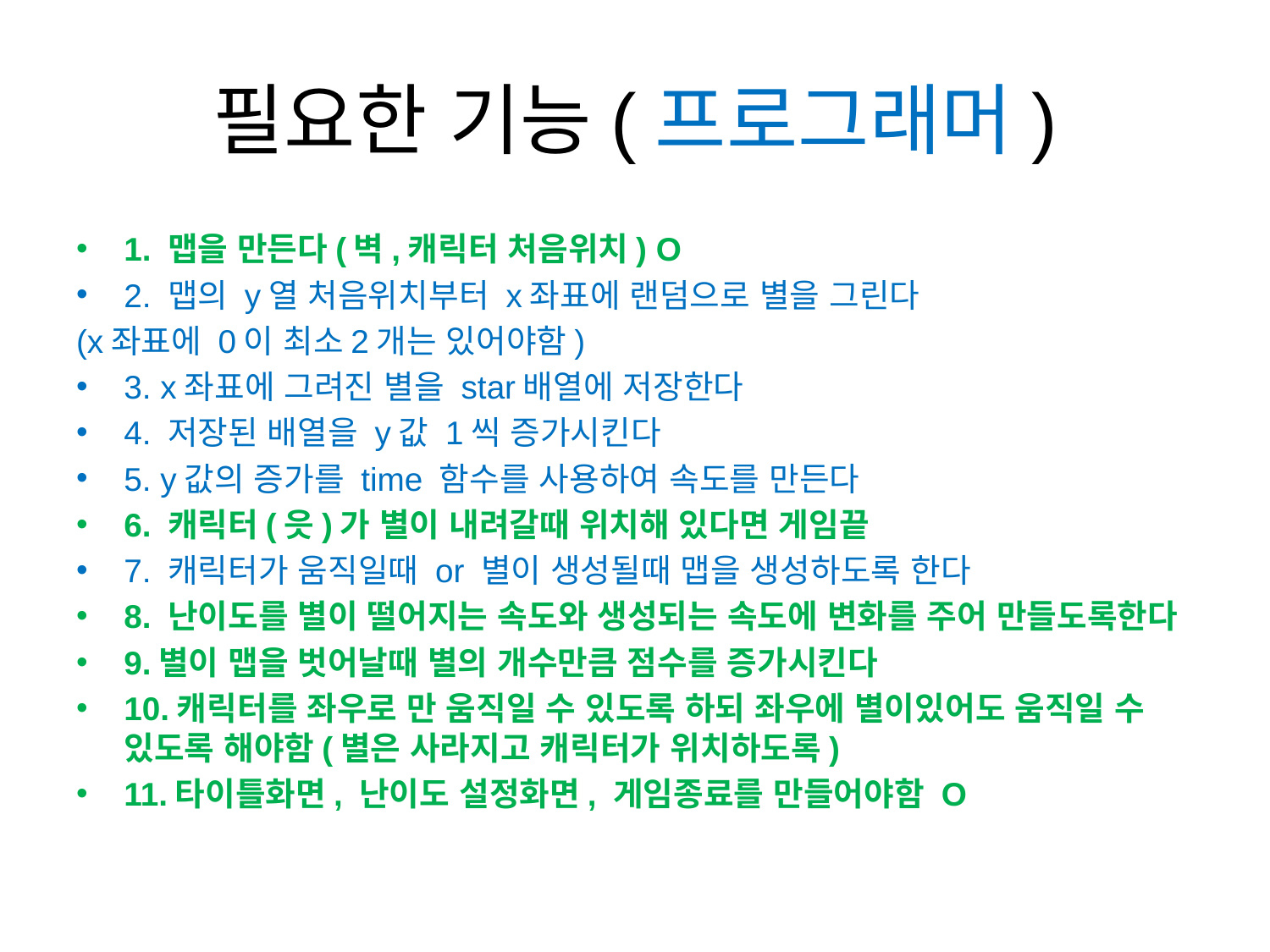

# 필요한 기능(프로그래머)
1. 맵을 만든다(벽,캐릭터 처음위치) O
2. 맵의 y열 처음위치부터 x좌표에 랜덤으로 별을 그린다
(x좌표에 0이 최소2개는 있어야함)
3. x좌표에 그려진 별을 star배열에 저장한다
4. 저장된 배열을 y값 1씩 증가시킨다
5. y값의 증가를 time 함수를 사용하여 속도를 만든다
6. 캐릭터(읏)가 별이 내려갈때 위치해 있다면 게임끝
7. 캐릭터가 움직일때 or 별이 생성될때 맵을 생성하도록 한다
8. 난이도를 별이 떨어지는 속도와 생성되는 속도에 변화를 주어 만들도록한다
9.별이 맵을 벗어날때 별의 개수만큼 점수를 증가시킨다
10.캐릭터를 좌우로 만 움직일 수 있도록 하되 좌우에 별이있어도 움직일 수 있도록 해야함(별은 사라지고 캐릭터가 위치하도록)
11.타이틀화면, 난이도 설정화면, 게임종료를 만들어야함 O